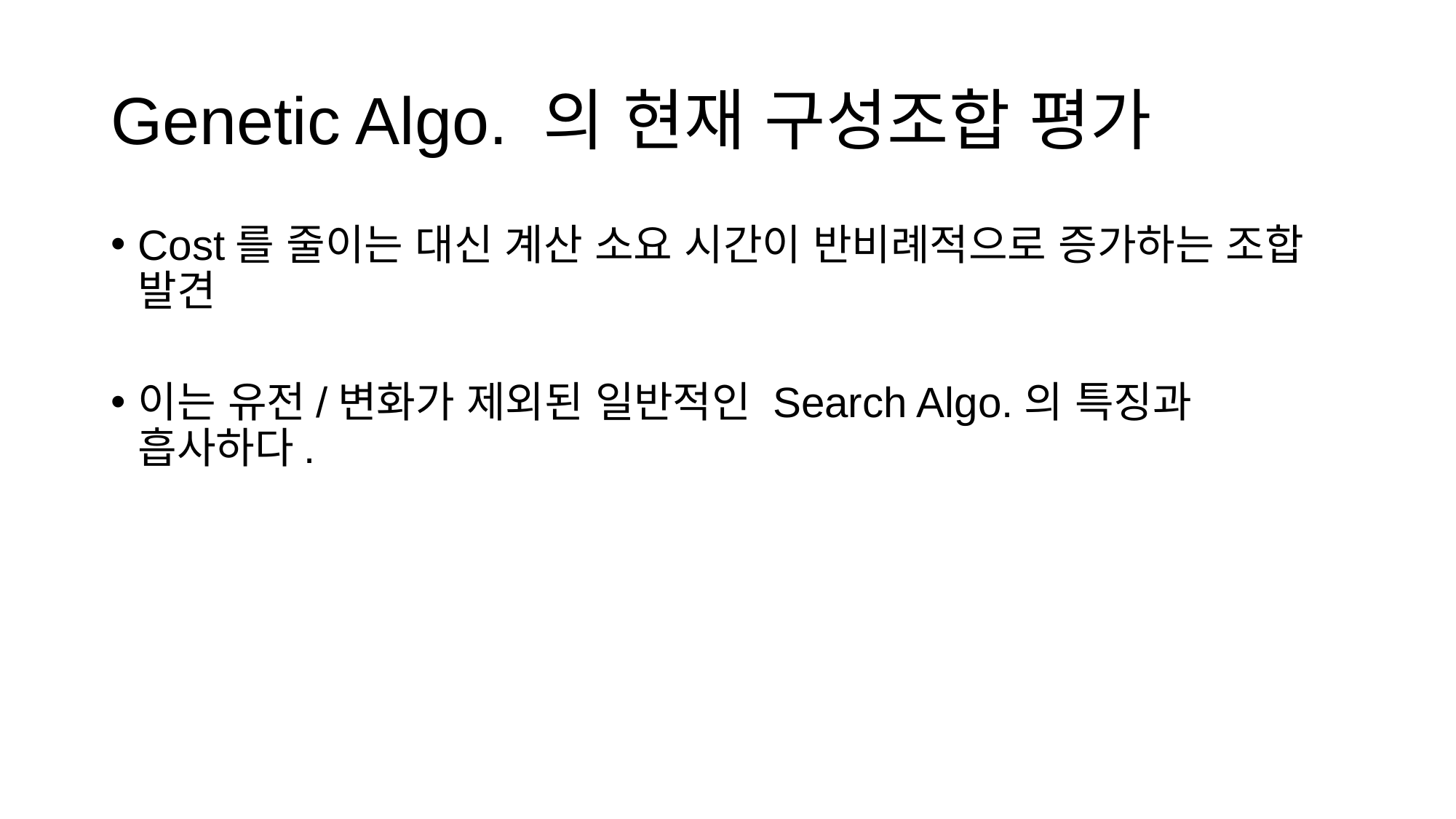

# Genetic Algo. 의 현재 구성조합 평가
Cost를 줄이는 대신 계산 소요 시간이 반비례적으로 증가하는 조합 발견
이는 유전/변화가 제외된 일반적인 Search Algo.의 특징과 흡사하다.